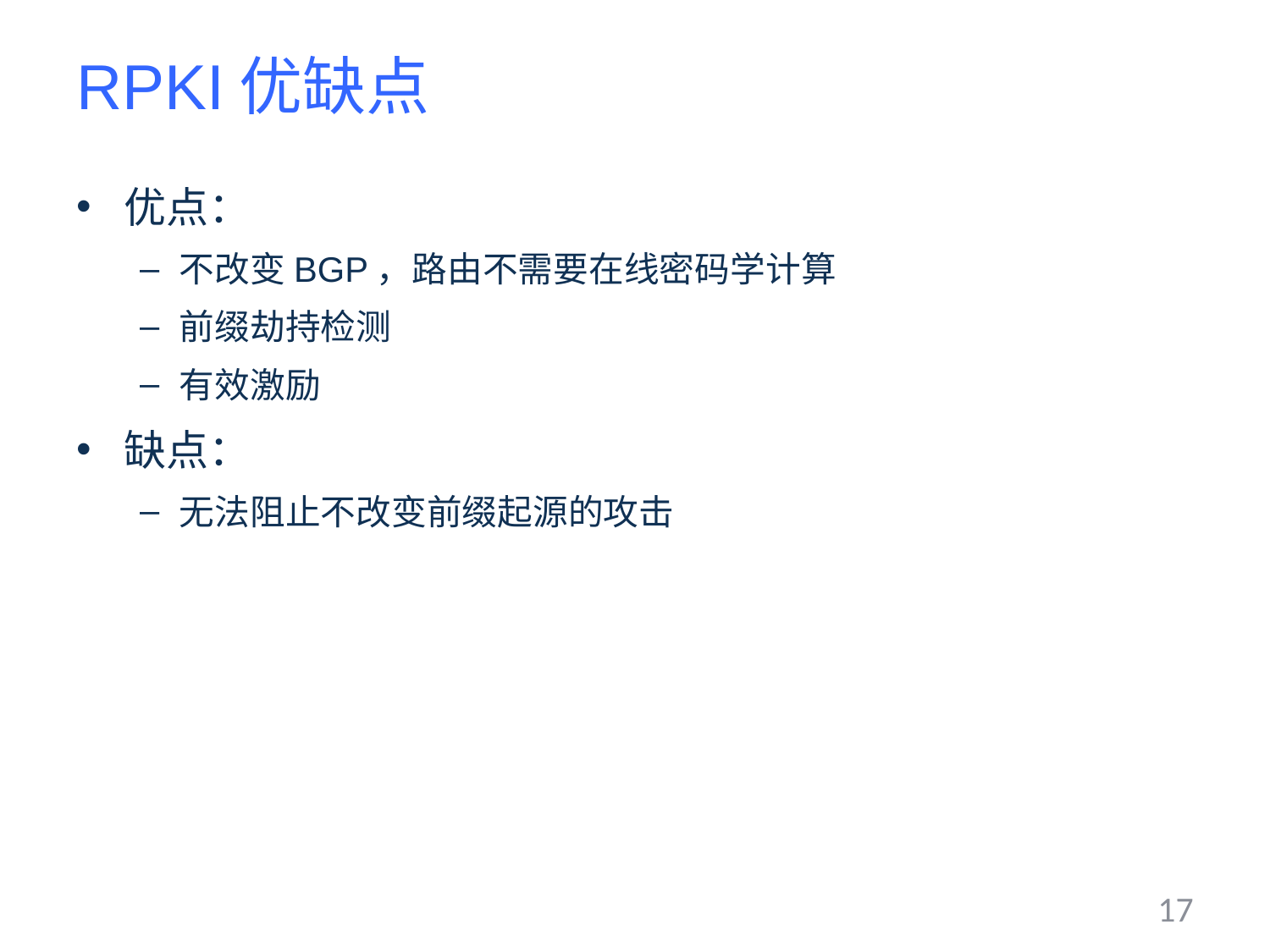

# RPKI优缺点
优点：
不改变BGP，路由不需要在线密码学计算
前缀劫持检测
有效激励
缺点：
无法阻止不改变前缀起源的攻击
17